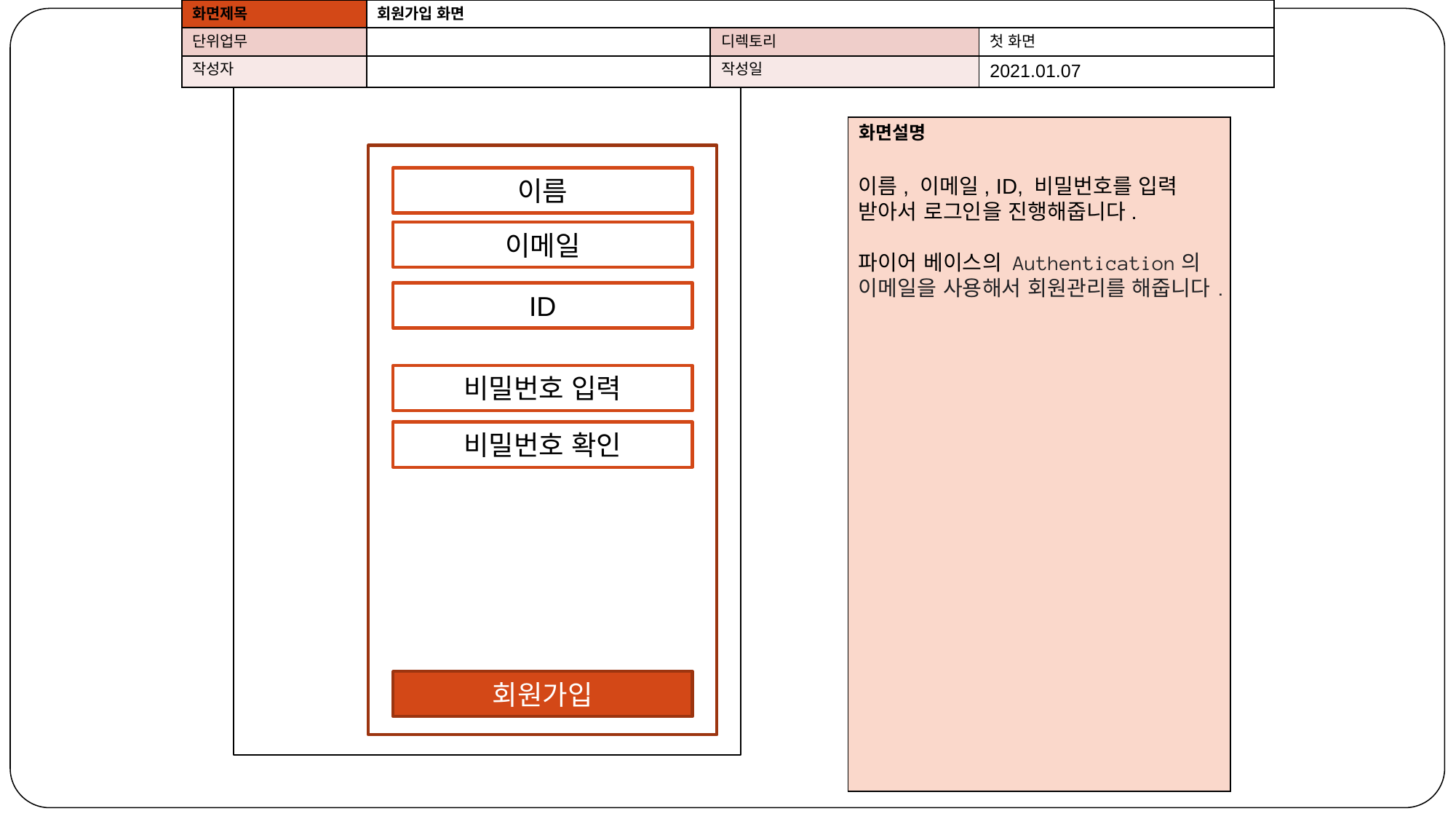

| 화면제목 | 회원가입 화면 |  |  |
| --- | --- | --- | --- |
| 단위업무 |  | 디렉토리 | 첫 화면 |
| 작성자 |  | 작성일 | 2021.01.07 |

| 화면설명 |
| --- |

이름, 이메일, ID, 비밀번호를 입력 받아서 로그인을 진행해줍니다.

파이어 베이스의 Authentication의 이메일을 사용해서 회원관리를 해줍니다.

이름
이메일
ID
비밀번호 입력
비밀번호 확인
회원가입